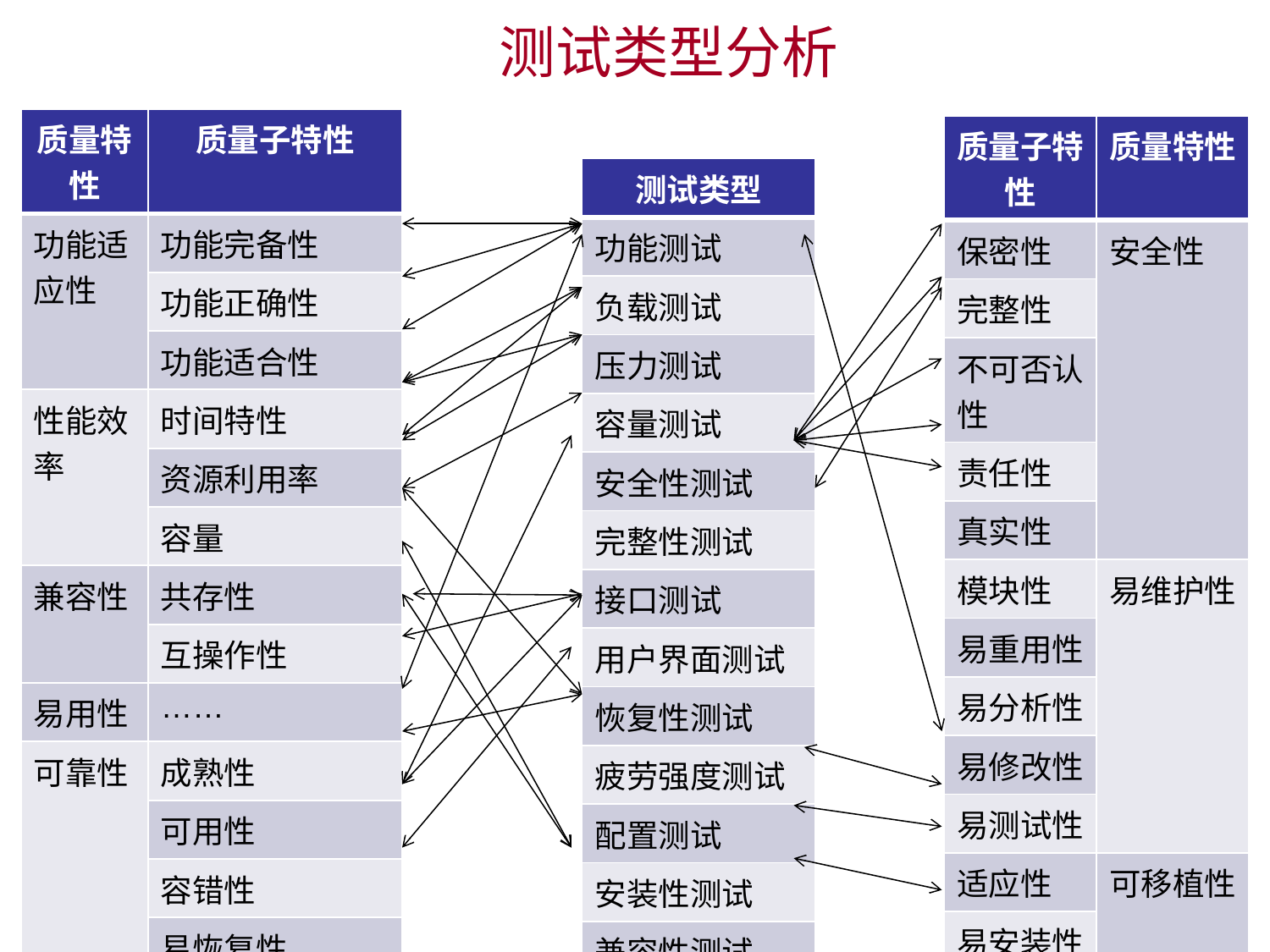

测试类型分析
| 质量特性 | 质量子特性 |
| --- | --- |
| 功能适应性 | 功能完备性 |
|  | 功能正确性 |
|  | 功能适合性 |
| 性能效率 | 时间特性 |
|  | 资源利用率 |
|  | 容量 |
| 兼容性 | 共存性 |
|  | 互操作性 |
| 易用性 | …… |
| 可靠性 | 成熟性 |
|  | 可用性 |
|  | 容错性 |
|  | 易恢复性 |
| 质量子特性 | 质量特性 |
| --- | --- |
| 保密性 | 安全性 |
| 完整性 |  |
| 不可否认性 |  |
| 责任性 |  |
| 真实性 |  |
| 模块性 | 易维护性 |
| 易重用性 |  |
| 易分析性 |  |
| 易修改性 |  |
| 易测试性 |  |
| 适应性 | 可移植性 |
| 易安装性 |  |
| 易替换性 |  |
| 测试类型 |
| --- |
| 功能测试 |
| 负载测试 |
| 压力测试 |
| 容量测试 |
| 安全性测试 |
| 完整性测试 |
| 接口测试 |
| 用户界面测试 |
| 恢复性测试 |
| 疲劳强度测试 |
| 配置测试 |
| 安装性测试 |
| 兼容性测试 |
| …… |